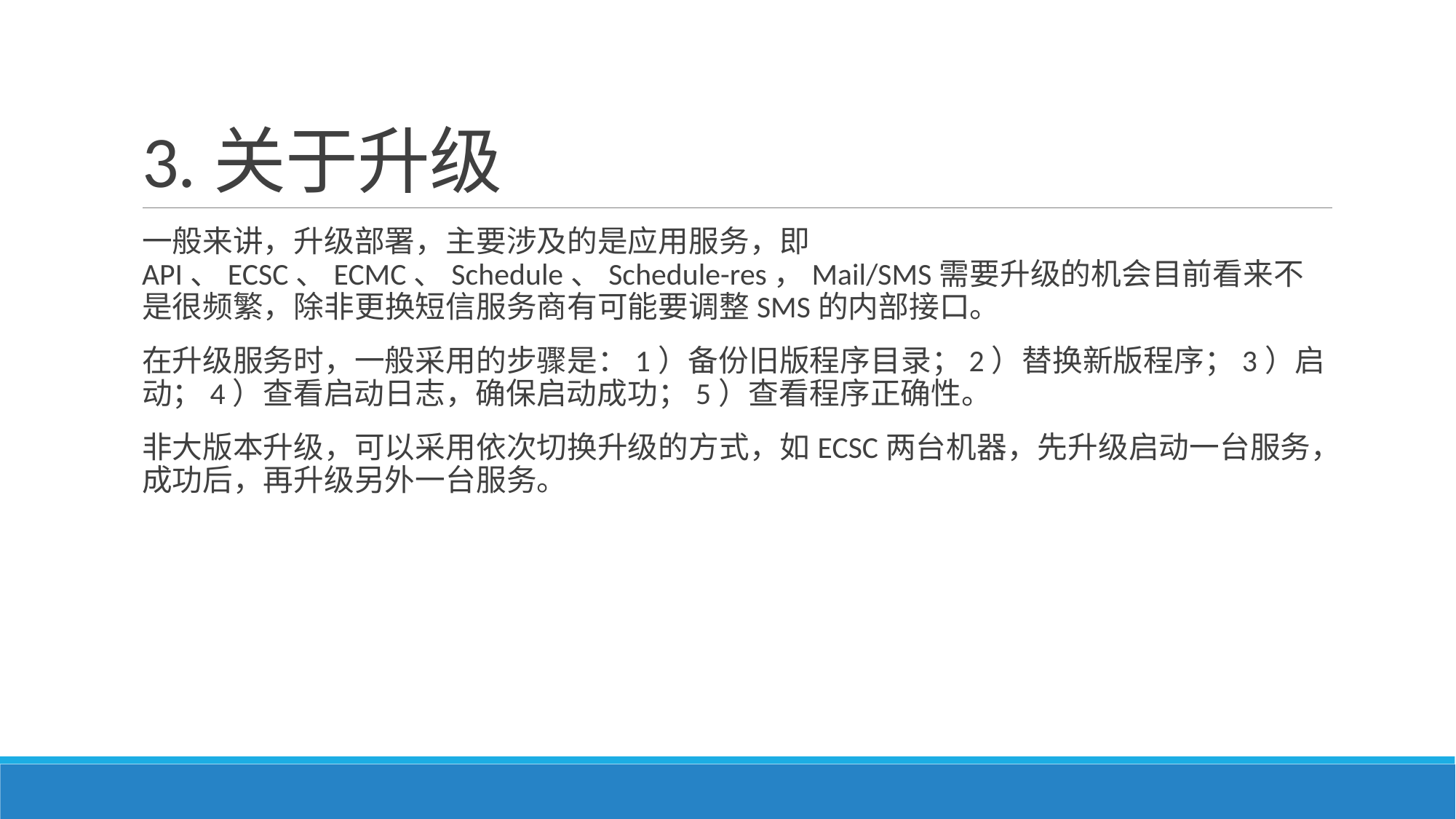

# 3.关于升级
一般来讲，升级部署，主要涉及的是应用服务，即API、ECSC、ECMC、Schedule、Schedule-res，Mail/SMS需要升级的机会目前看来不是很频繁，除非更换短信服务商有可能要调整SMS的内部接口。
在升级服务时，一般采用的步骤是：1）备份旧版程序目录；2）替换新版程序；3）启动；4）查看启动日志，确保启动成功；5）查看程序正确性。
非大版本升级，可以采用依次切换升级的方式，如ECSC两台机器，先升级启动一台服务，成功后，再升级另外一台服务。